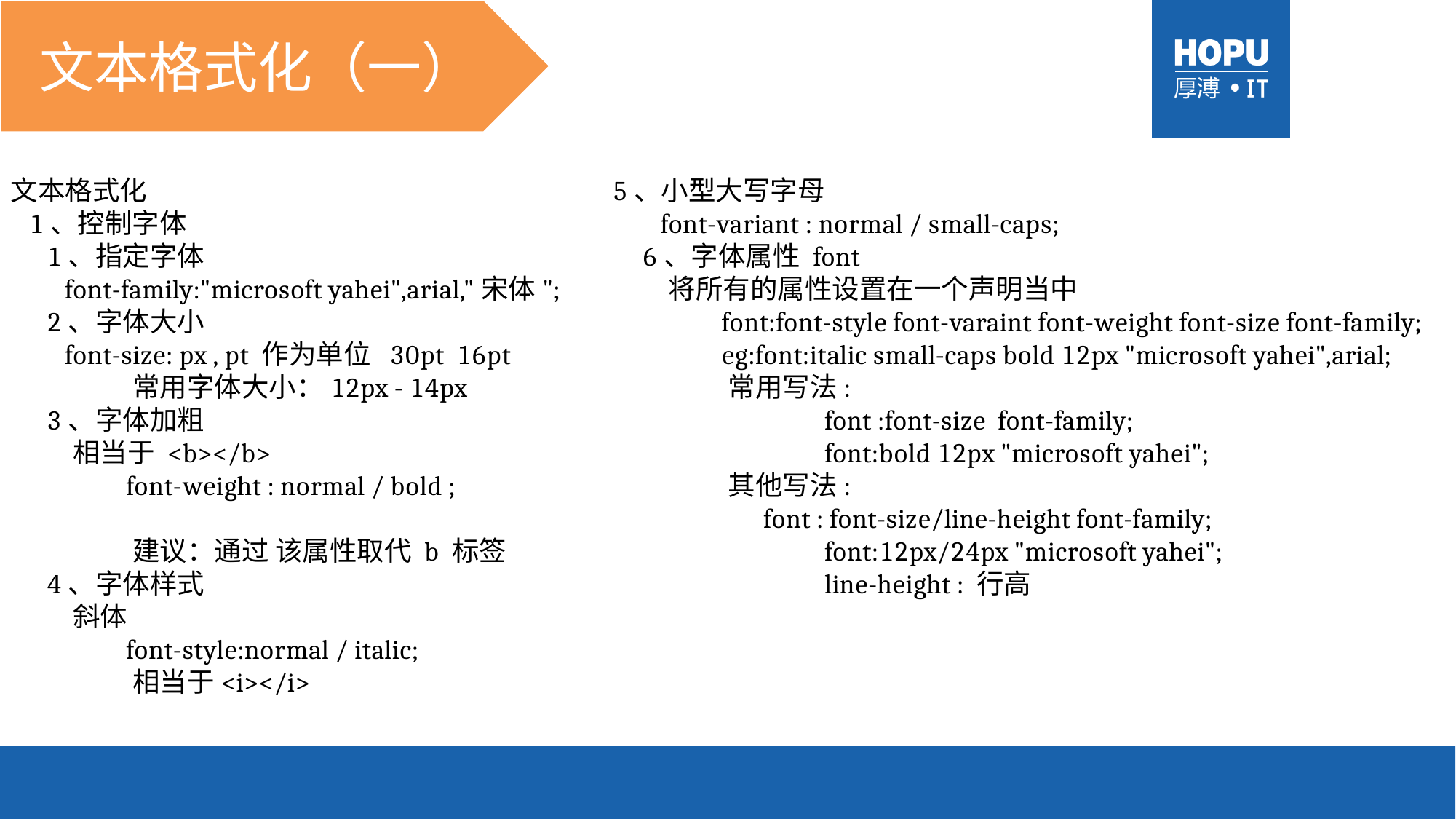

文本格式化（一）
文本格式化
   1、控制字体
      1、指定字体
         font-family:"microsoft yahei",arial,"宋体";
      2、字体大小
         font-size: px , pt 作为单位  30pt  16pt
	 常用字体大小：12px - 14px
      3、字体加粗
         相当于 <b></b>
	 font-weight : normal / bold ;

	 建议：通过 该属性取代 b 标签
      4、字体样式
         斜体
	 font-style:normal / italic;
	 相当于<i></i>
 5、小型大写字母
         font-variant : normal / small-caps;
      6、字体属性 font
         将所有的属性设置在一个声明当中
	 font:font-style font-varaint font-weight font-size font-family;
	 eg:font:italic small-caps bold 12px "microsoft yahei",arial;
	 常用写法:
		font :font-size  font-family;
		font:bold 12px "microsoft yahei";
	 其他写法:
	        font : font-size/line-height font-family;
		font:12px/24px "microsoft yahei";
    		line-height : 行高